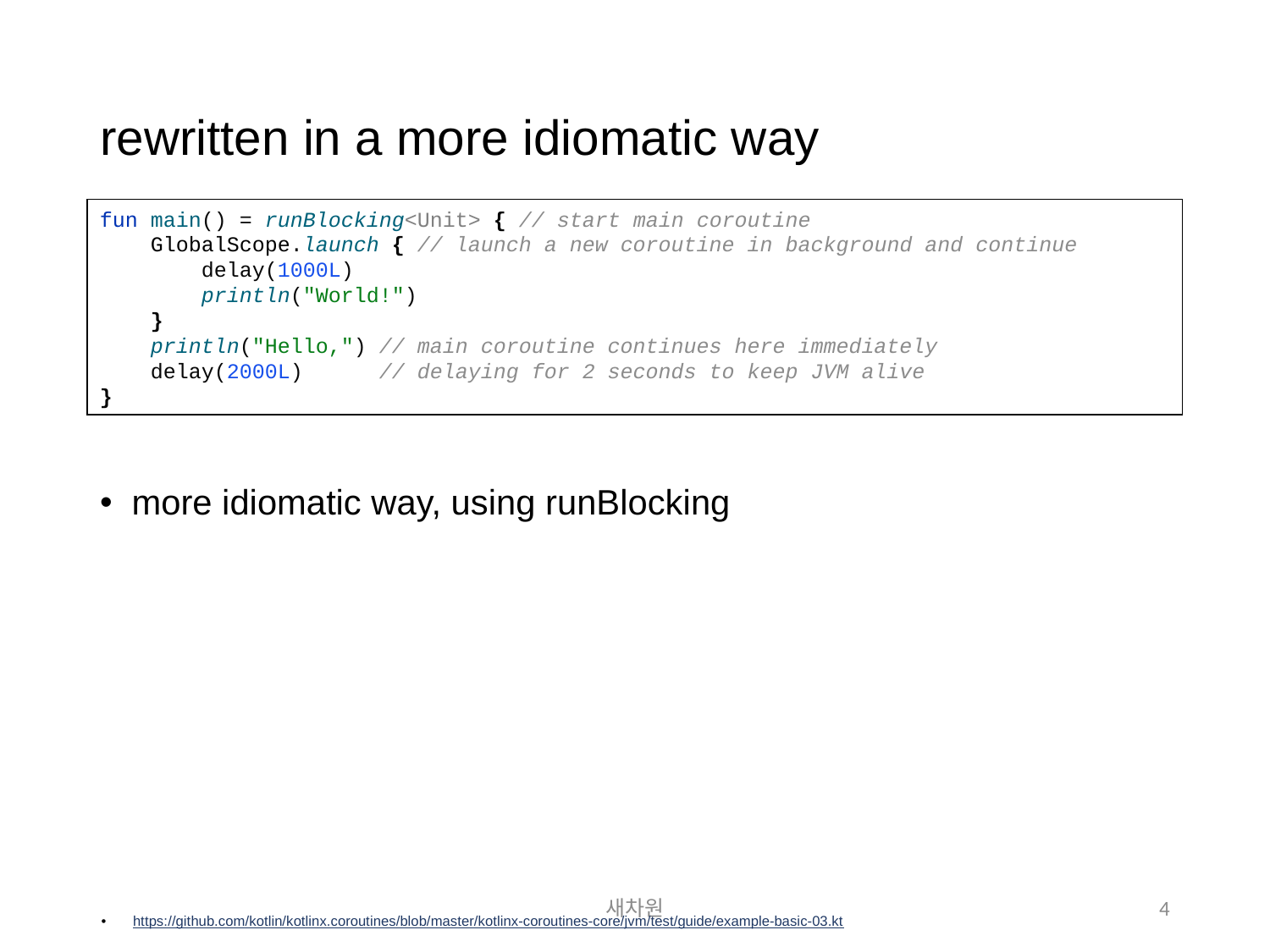

rewritten in a more idiomatic way
fun main() = runBlocking<Unit> { // start main coroutine
    GlobalScope.launch { // launch a new coroutine in background and continue
        delay(1000L)
        println("World!")
    }
    println("Hello,") // main coroutine continues here immediately
    delay(2000L)      // delaying for 2 seconds to keep JVM alive
}
more idiomatic way, using runBlocking
새차원
4
https://github.com/kotlin/kotlinx.coroutines/blob/master/kotlinx-coroutines-core/jvm/test/guide/example-basic-03.kt